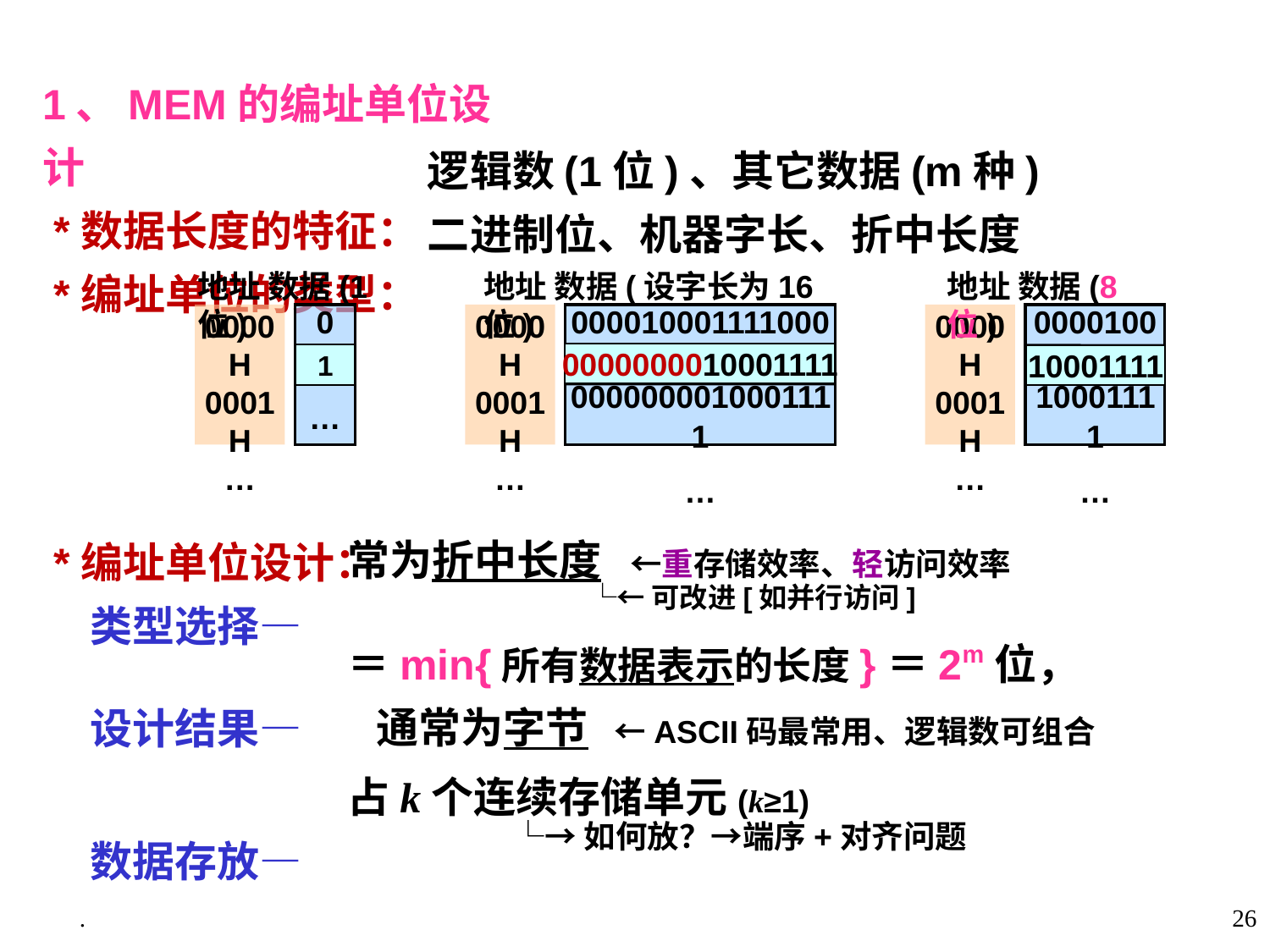

1、MEM的编址单位设计
 *数据长度的特征：
 *编址单位的类型：

 *编址单位设计：
    类型选择—

    设计结果—

    数据存放—
逻辑数(1位)、其它数据(m种)
二进制位、机器字长、折中长度
地址 数据(1位)
0000H
0001H
…
0
1
…

1

地址 数据(设字长为16位)
0000H
0001H
…
0000100011110000
0000000010001111
…
0000000010001111

地址 数据(8位)
0000H
0001H
…
00001000
10001111
…

10001111

常为折中长度   ←重存储效率、轻访问效率
                                      └←可改进[如并行访问]
＝min{所有数据表示的长度}＝2m位，
  通常为字节   ←ASCII码最常用、逻辑数可组合
占k个连续存储单元(k≥1)
                       └→如何放？→端序+对齐问题
.
26